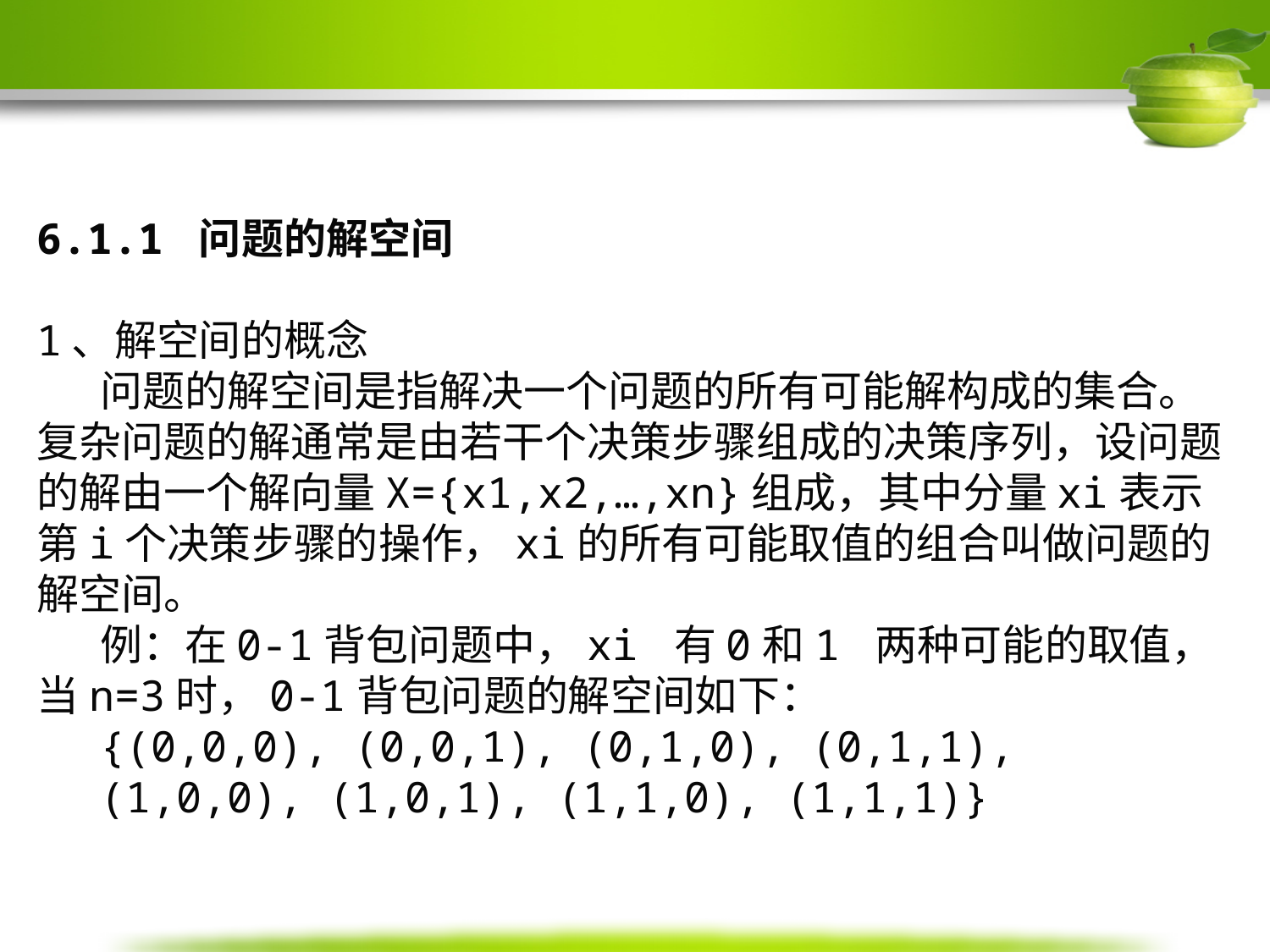

6.1.1 问题的解空间

1、解空间的概念
问题的解空间是指解决一个问题的所有可能解构成的集合。复杂问题的解通常是由若干个决策步骤组成的决策序列，设问题的解由一个解向量X={x1,x2,…,xn}组成，其中分量xi表示第i个决策步骤的操作，xi的所有可能取值的组合叫做问题的解空间。
例：在0-1背包问题中，xi 有0和1 两种可能的取值，当n=3时，0-1背包问题的解空间如下：
{(0,0,0), (0,0,1), (0,1,0), (0,1,1),
(1,0,0), (1,0,1), (1,1,0), (1,1,1)}